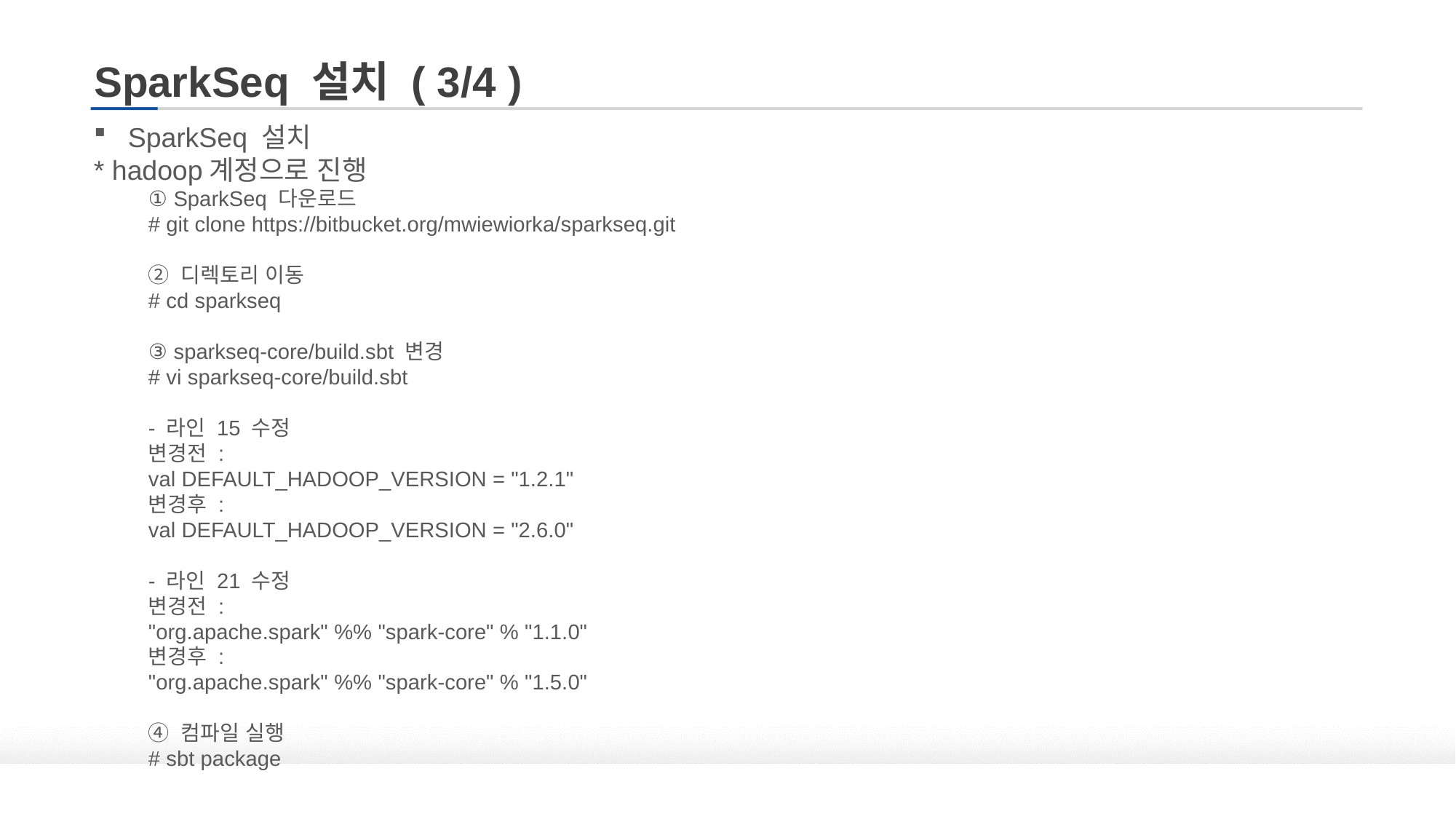

# SparkSeq 설치 ( 3/4 )
SparkSeq 설치
* hadoop계정으로 진행
① SparkSeq 다운로드
# git clone https://bitbucket.org/mwiewiorka/sparkseq.git

② 디렉토리 이동
# cd sparkseq

③ sparkseq-core/build.sbt 변경
# vi sparkseq-core/build.sbt

- 라인 15 수정
변경전 :
val DEFAULT_HADOOP_VERSION = "1.2.1"
변경후 :
val DEFAULT_HADOOP_VERSION = "2.6.0"

- 라인 21 수정
변경전 :
"org.apache.spark" %% "spark-core" % "1.1.0"
변경후 :
"org.apache.spark" %% "spark-core" % "1.5.0"

④ 컴파일 실행
# sbt package